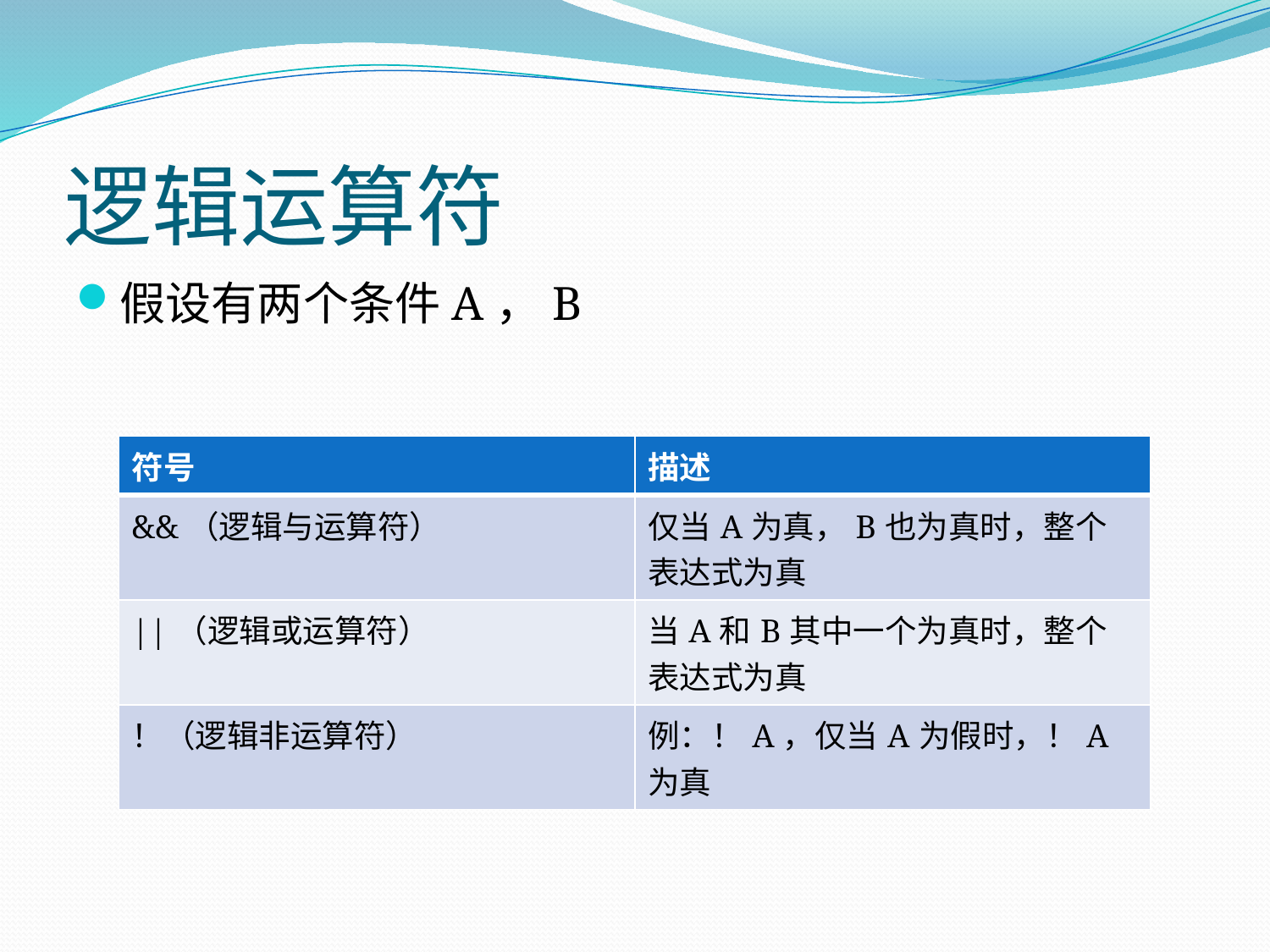

# 逻辑运算符
假设有两个条件A，B

| 符号 | 描述 |
| --- | --- |
| &&（逻辑与运算符） | 仅当A为真，B也为真时，整个表达式为真 |
| ||（逻辑或运算符） | 当A和B其中一个为真时，整个表达式为真 |
| ！（逻辑非运算符） | 例：！A，仅当A为假时，！A为真 |